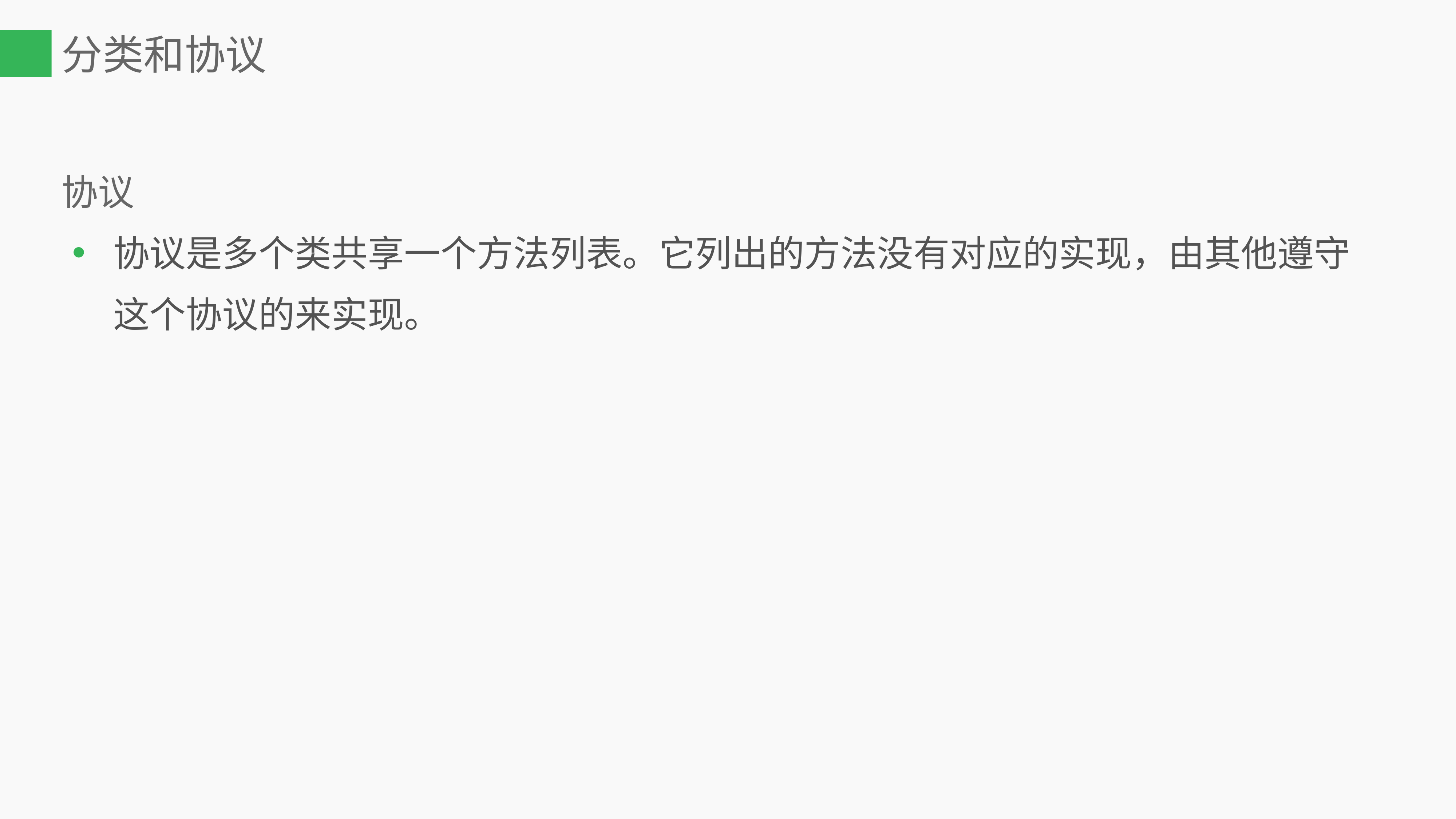

# 分类和协议
协议
协议是多个类共享一个方法列表。它列出的方法没有对应的实现，由其他遵守这个协议的来实现。